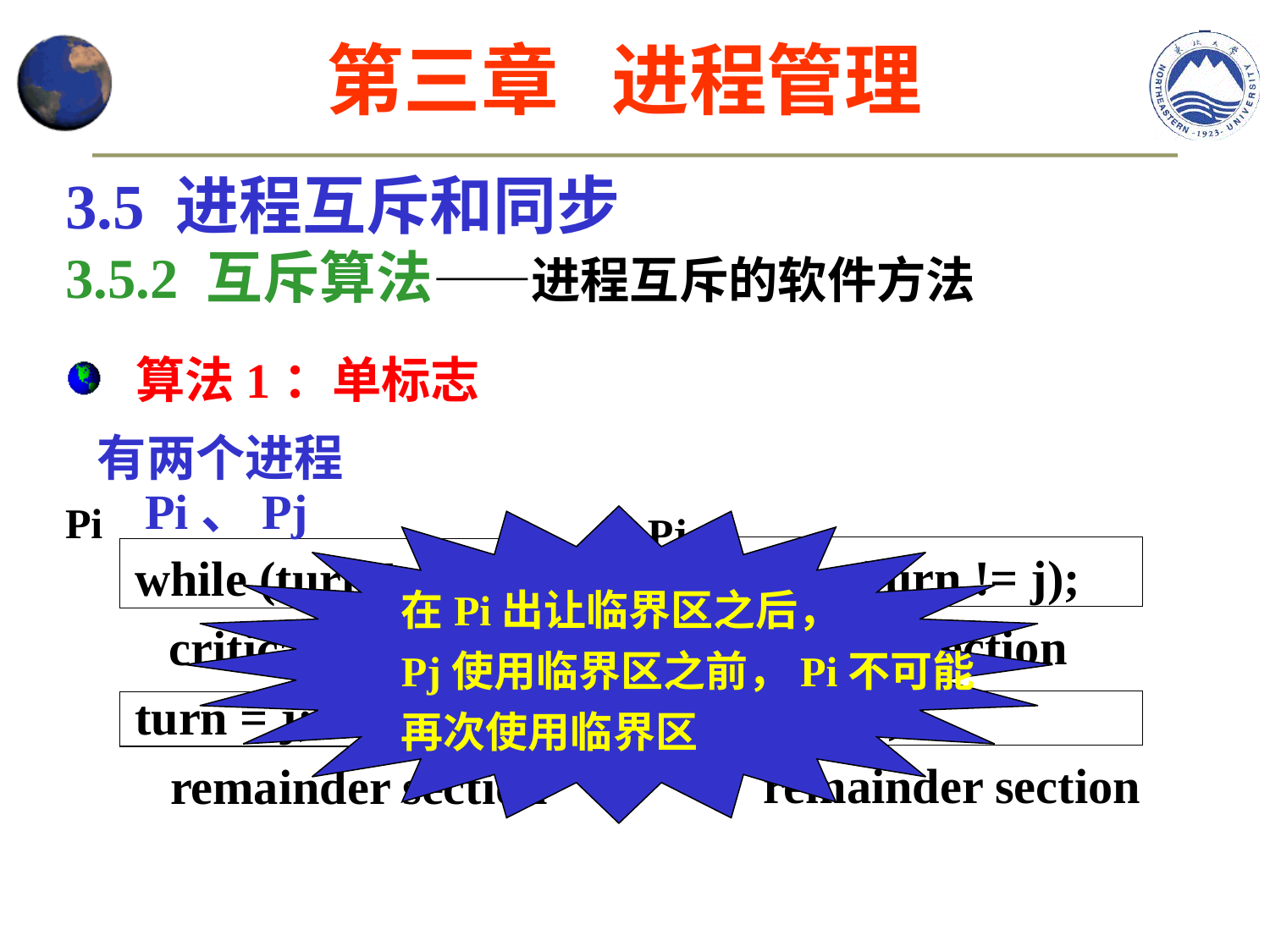

第三章   进程管理
3.5 进程互斥和同步
3.5.2 互斥算法——进程互斥的软件方法
  算法1：单标志
有两个进程Pi、Pj
Pi
Pj
在Pi出让临界区之后，
Pj使用临界区之前，Pi不可能
再次使用临界区

while (turn != i);
critical section
critical section

remainder section
remainder section
while (turn != j);

turn = i;
turn = j;